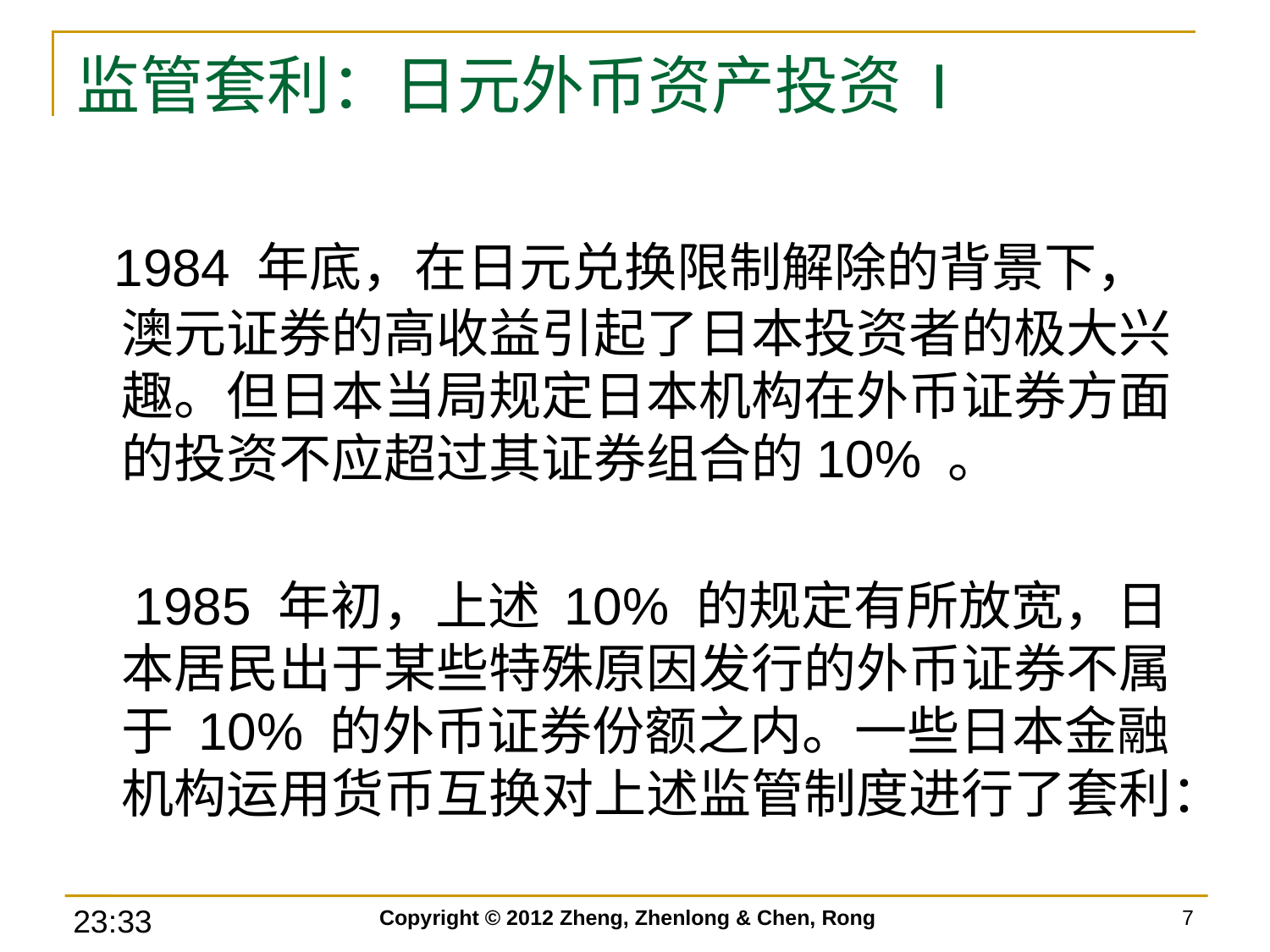

# 监管套利：日元外币资产投资 I

  1984 年底，在日元兑换限制解除的背景下，澳元证券的高收益引起了日本投资者的极大兴趣。但日本当局规定日本机构在外币证券方面的投资不应超过其证券组合的10% 。

    1985 年初，上述 10% 的规定有所放宽，日本居民出于某些特殊原因发行的外币证券不属于 10% 的外币证券份额之内。一些日本金融机构运用货币互换对上述监管制度进行了套利：
Copyright © 2012 Zheng, Zhenlong & Chen, Rong
7